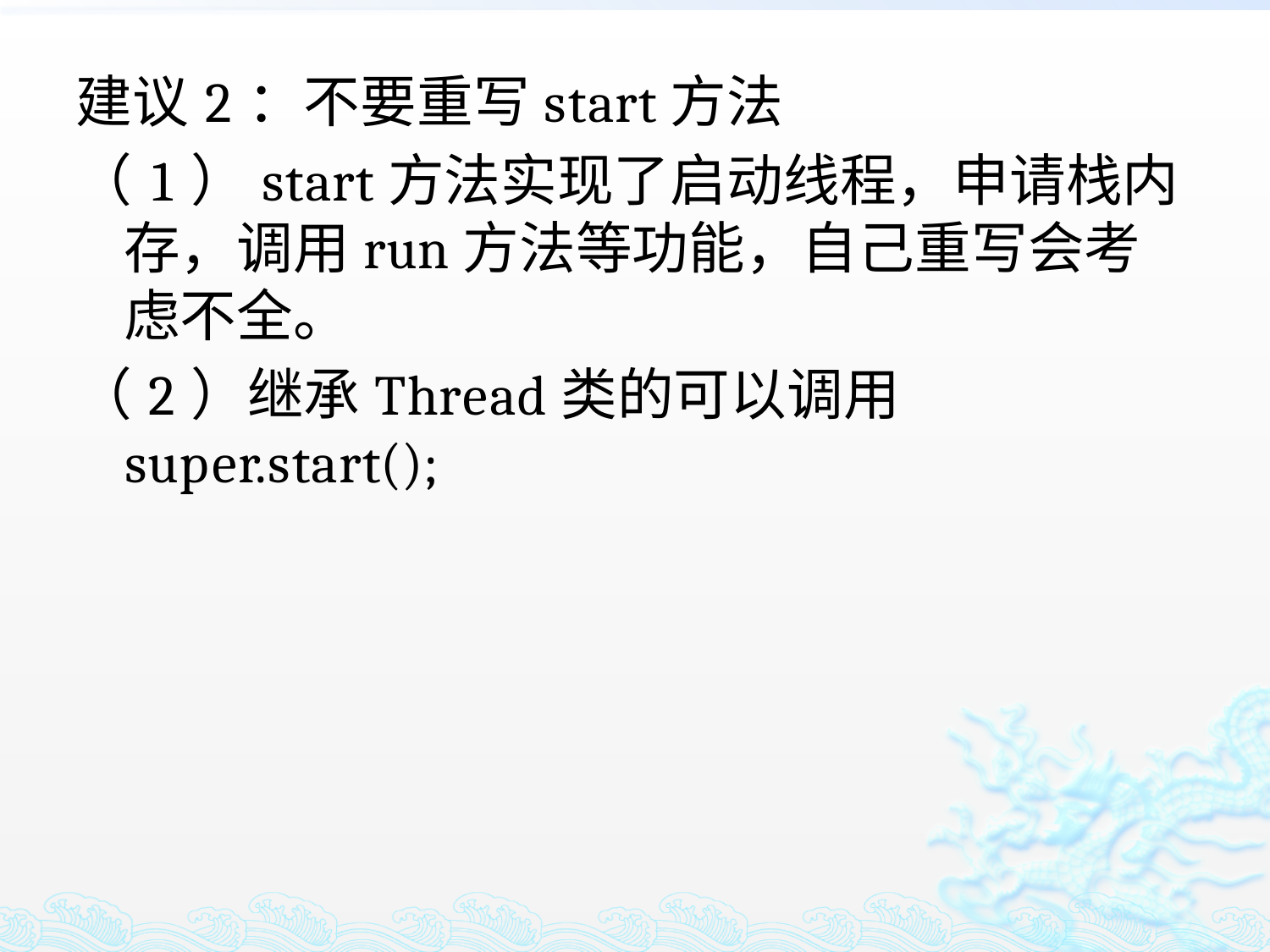

建议2：不要重写start方法
（1）start方法实现了启动线程，申请栈内存，调用run方法等功能，自己重写会考虑不全。
（2）继承Thread类的可以调用super.start();